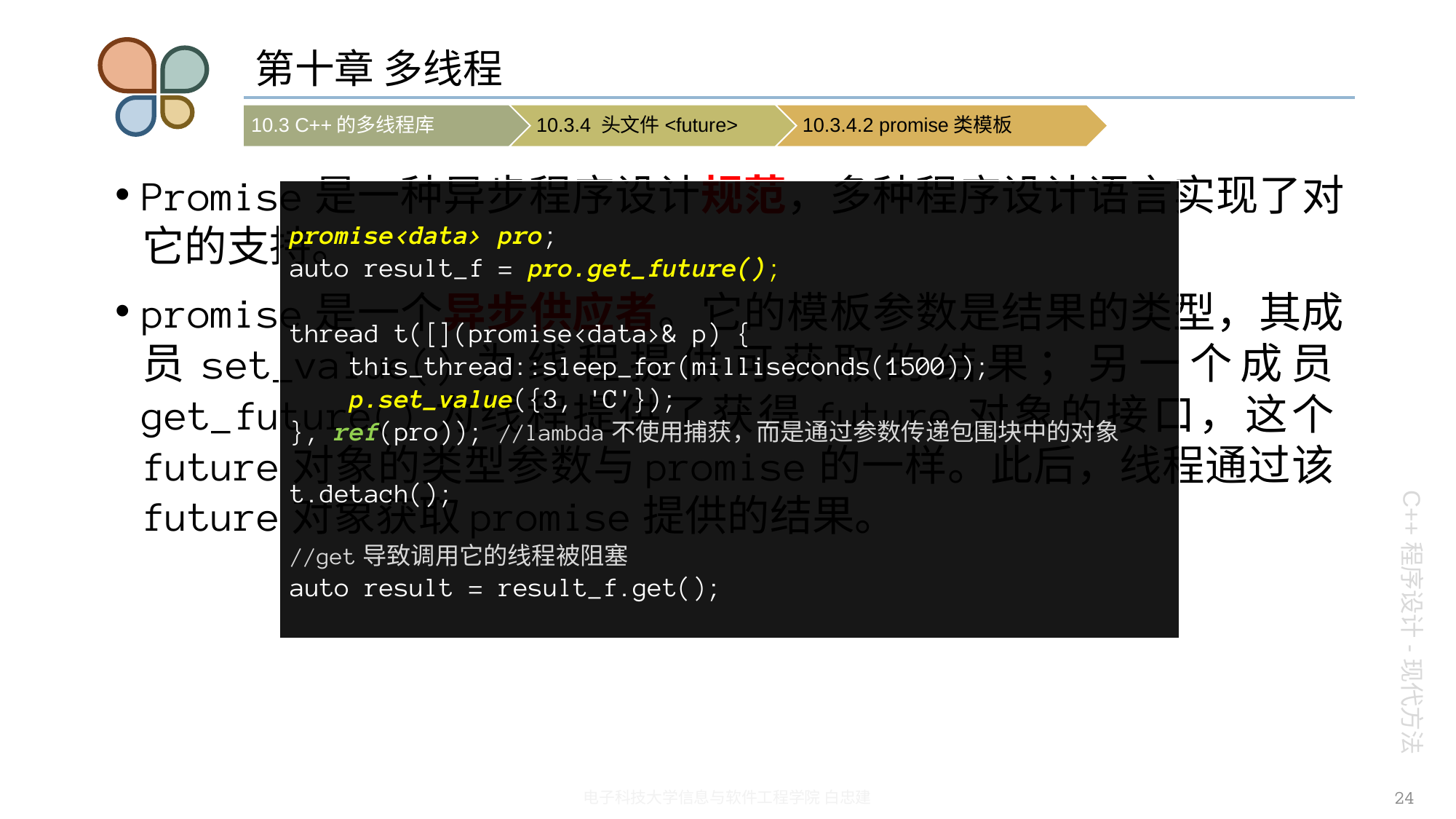

# 第十章 多线程
10.3 C++的多线程库
10.3.4 头文件<future>
10.3.4.2 promise类模板
Promise是一种异步程序设计规范，多种程序设计语言实现了对它的支持。
promise是一个异步供应者。它的模板参数是结果的类型，其成员set_value()为线程提供可获取的结果；另一个成员get_future()为线程提供了获得future对象的接口，这个future对象的类型参数与promise的一样。此后，线程通过该future对象获取promise提供的结果。
promise<data> pro;
auto result_f = pro.get_future();

thread t([](promise<data>& p) {
    this_thread::sleep_for(milliseconds(1500));
    p.set_value({3, 'C'});
}, ref(pro)); //lambda不使用捕获，而是通过参数传递包围块中的对象

t.detach();

//get导致调用它的线程被阻塞
auto result = result_f.get();
24